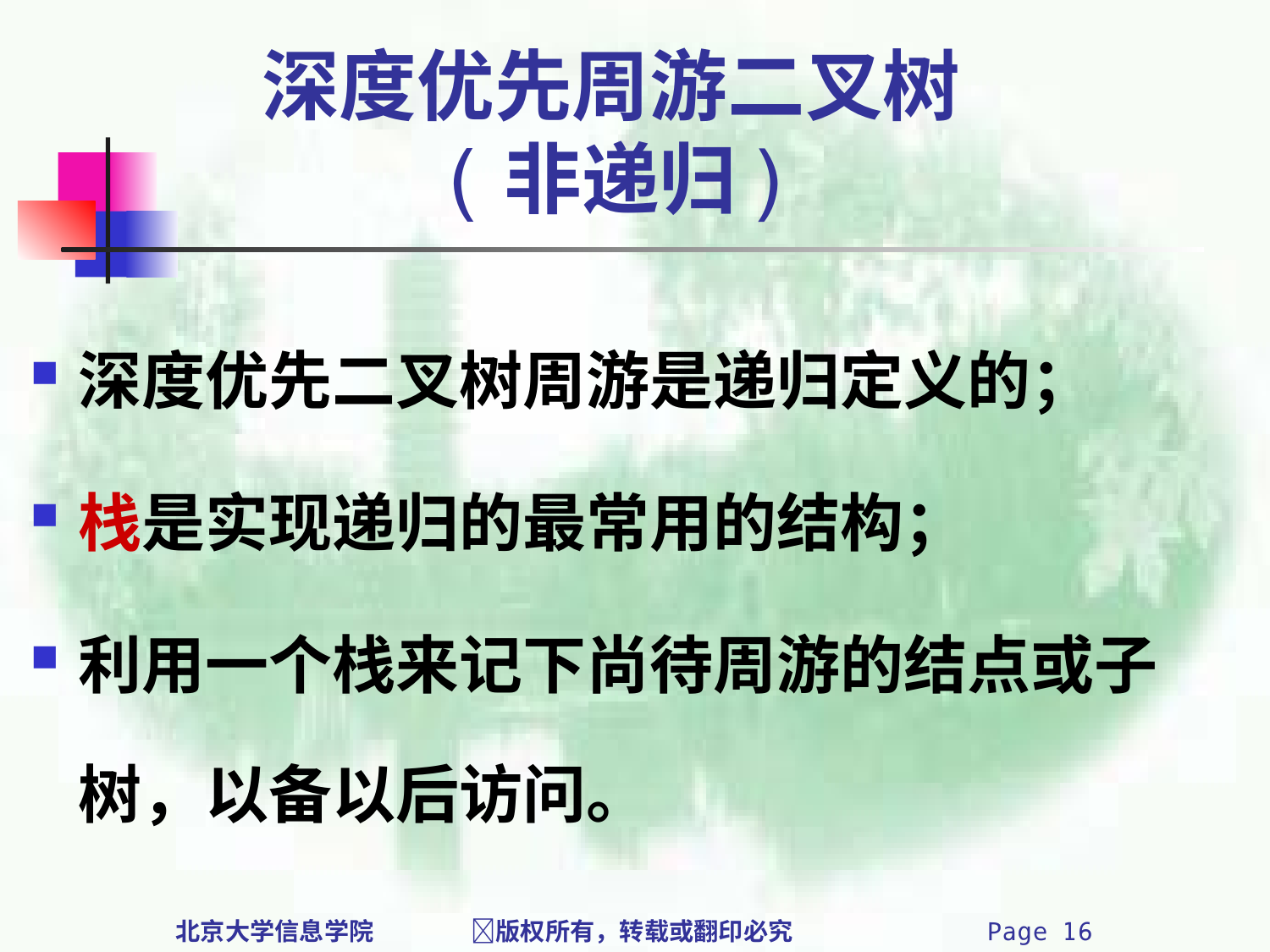

# 深度优先周游二叉树(非递归)
深度优先二叉树周游是递归定义的；
栈是实现递归的最常用的结构；
利用一个栈来记下尚待周游的结点或子树，以备以后访问。
北京大学信息学院                 ©版权所有，转载或翻印必究                                 Page  16